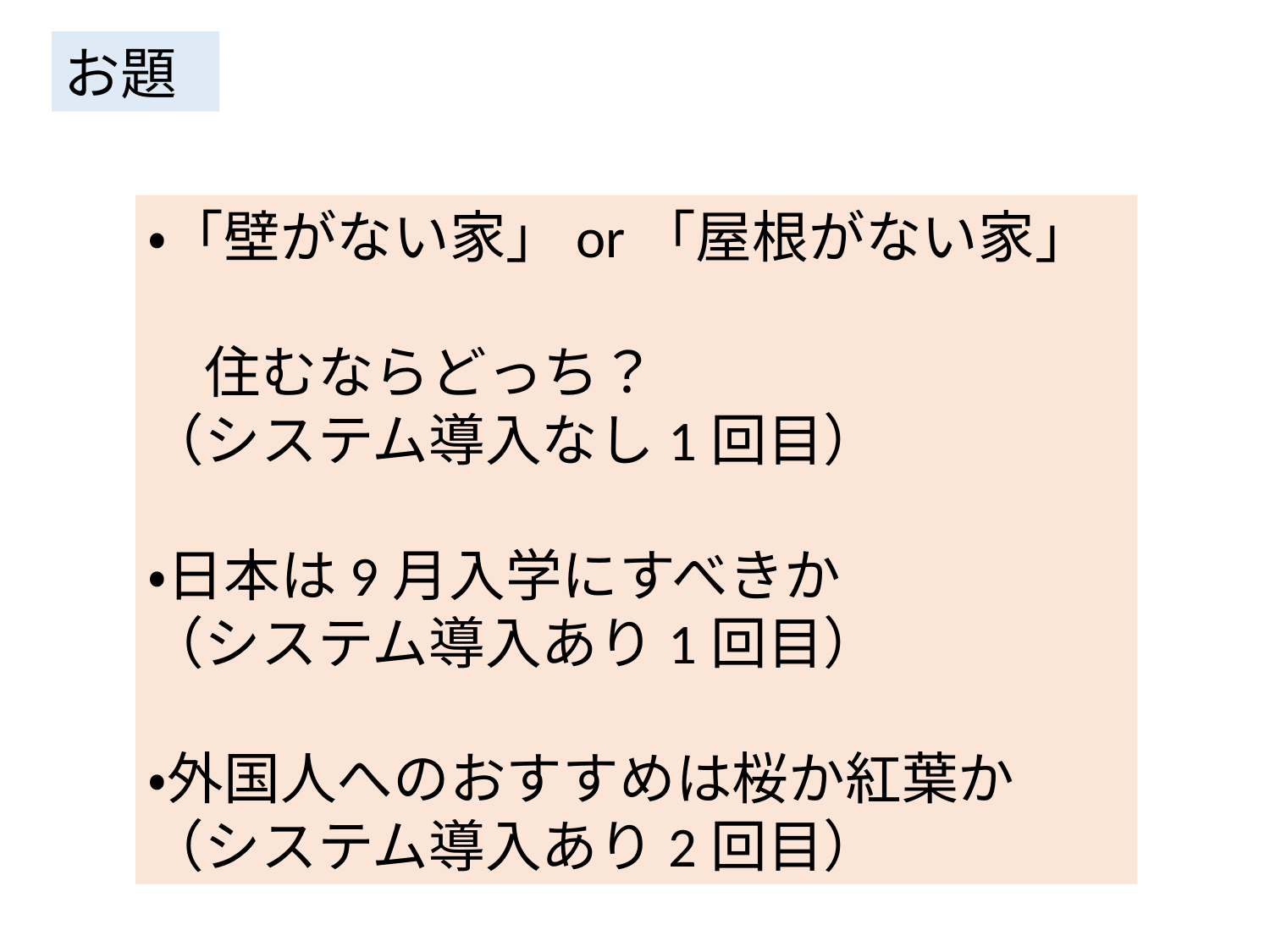

お題
・「壁がない家」or「屋根がない家」
　住むならどっち？
（システム導入なし1回目）

・日本は9月入学にすべきか
（システム導入あり1回目）
・外国人へのおすすめは桜か紅葉か
（システム導入あり2回目）